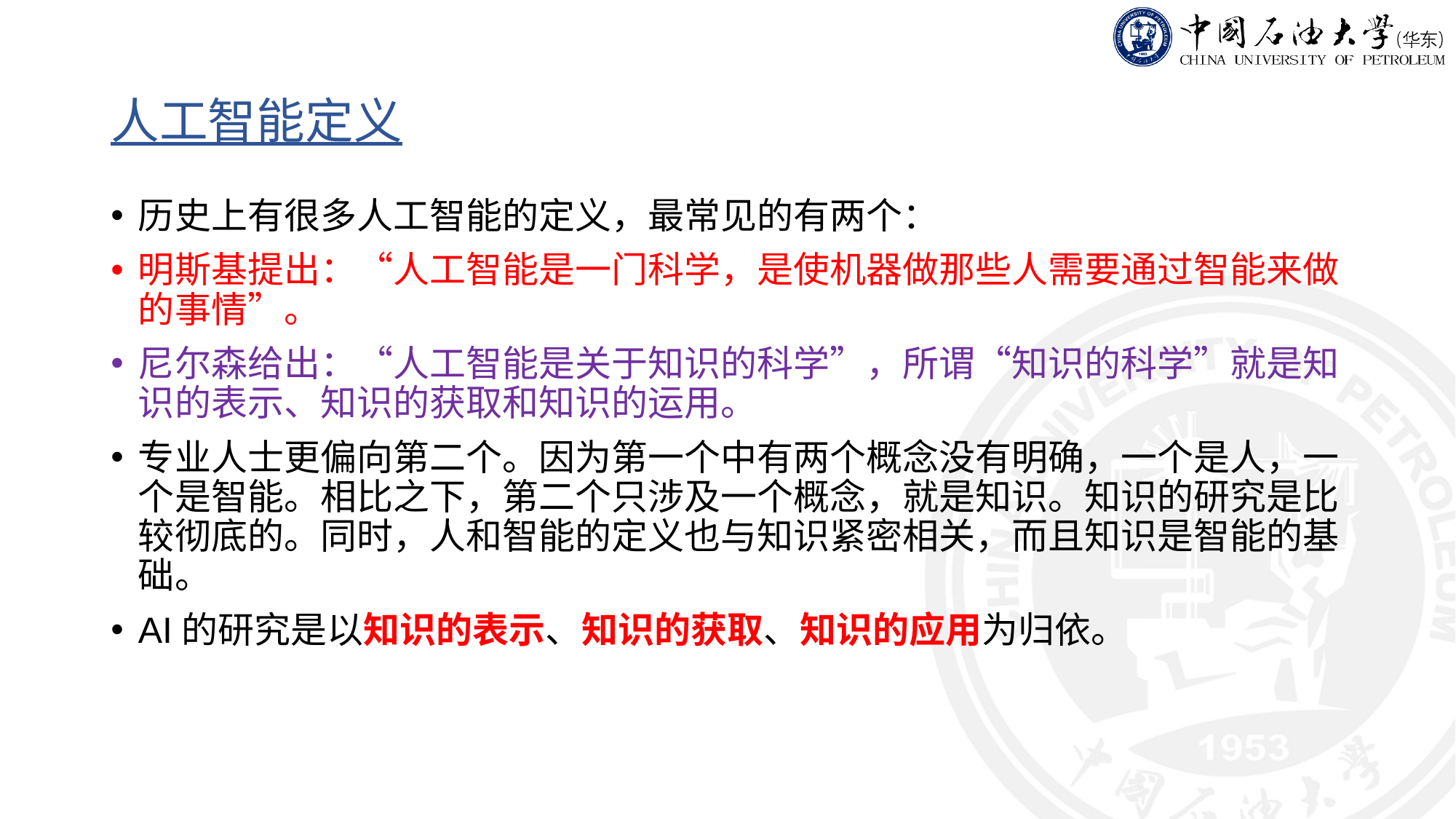

# 人工智能定义
历史上有很多人工智能的定义，最常见的有两个：
明斯基提出：“人工智能是一门科学，是使机器做那些人需要通过智能来做的事情”。
尼尔森给出：“人工智能是关于知识的科学”，所谓“知识的科学”就是知识的表示、知识的获取和知识的运用。
专业人士更偏向第二个。因为第一个中有两个概念没有明确，一个是人，一个是智能。相比之下，第二个只涉及一个概念，就是知识。知识的研究是比较彻底的。同时，人和智能的定义也与知识紧密相关，而且知识是智能的基础。
AI的研究是以知识的表示、知识的获取、知识的应用为归依。